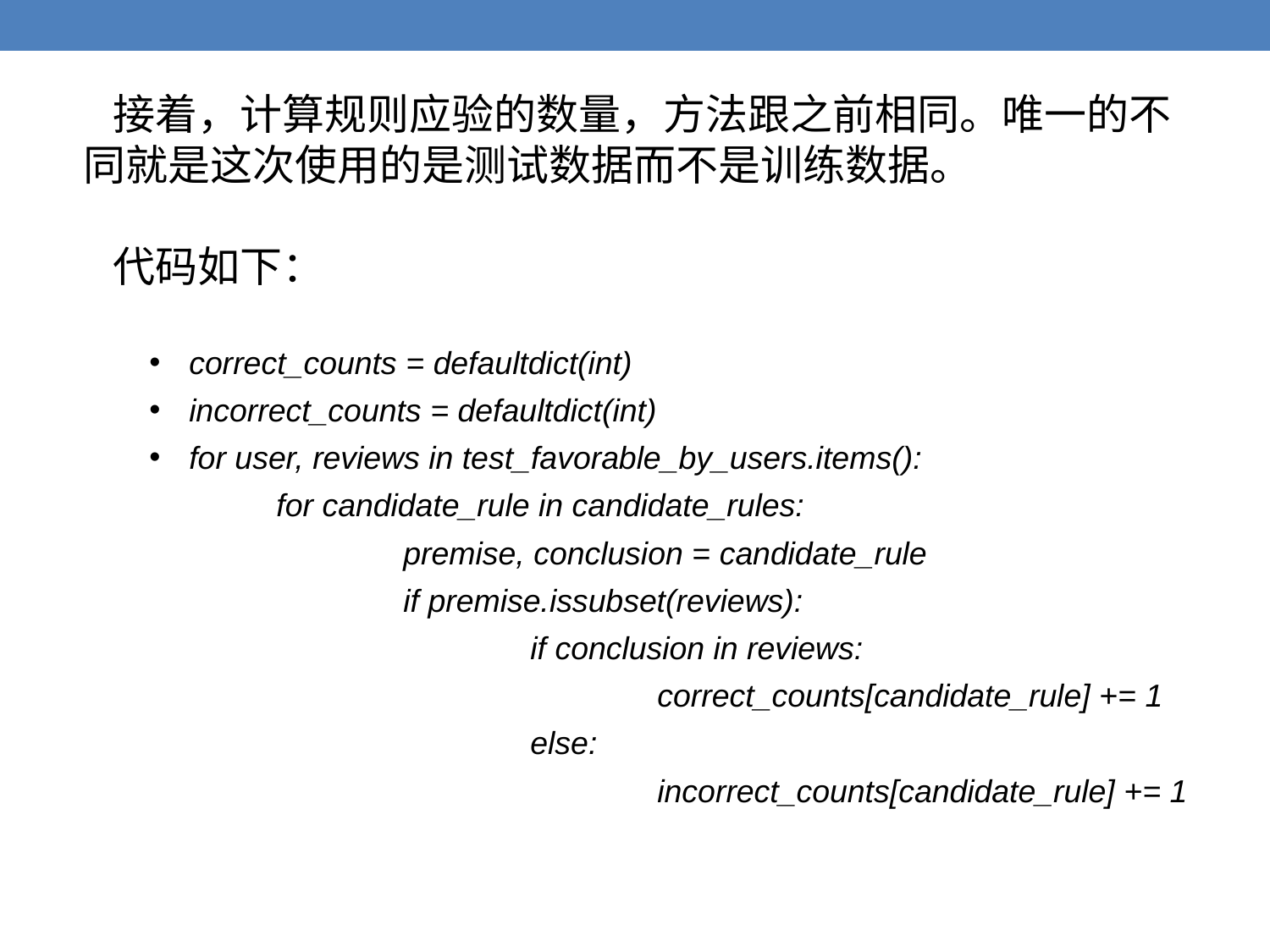

接着，计算规则应验的数量，方法跟之前相同。唯一的不同就是这次使用的是测试数据而不是训练数据。

  代码如下：
correct_counts = defaultdict(int)
incorrect_counts = defaultdict(int)
for user, reviews in test_favorable_by_users.items():
	for candidate_rule in candidate_rules:
		premise, conclusion = candidate_rule
		if premise.issubset(reviews):
			if conclusion in reviews:
				correct_counts[candidate_rule] += 1
			else:
				incorrect_counts[candidate_rule] += 1